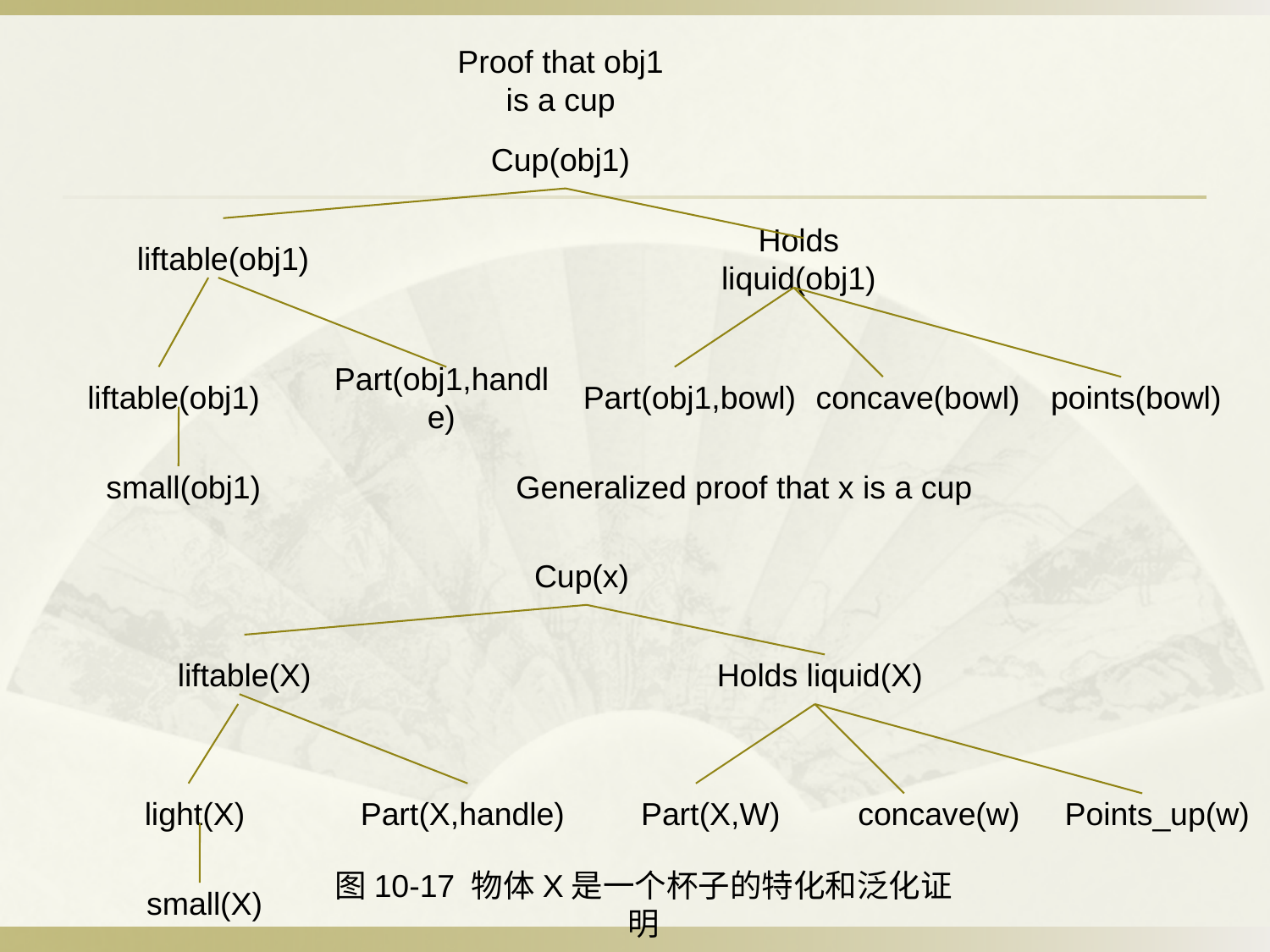

Proof that obj1 is a cup

Cup(obj1)
liftable(obj1)
Holds liquid(obj1)
liftable(obj1)
Part(obj1,handle)
Part(obj1,bowl)
concave(bowl)
points(bowl)
small(obj1)
Generalized proof that x is a cup
Cup(x)
liftable(X)
Holds liquid(X)
light(X)
Part(X,handle)
Part(X,W)
concave(w)
Points_up(w)
small(X)
图10-17 物体X是一个杯子的特化和泛化证明